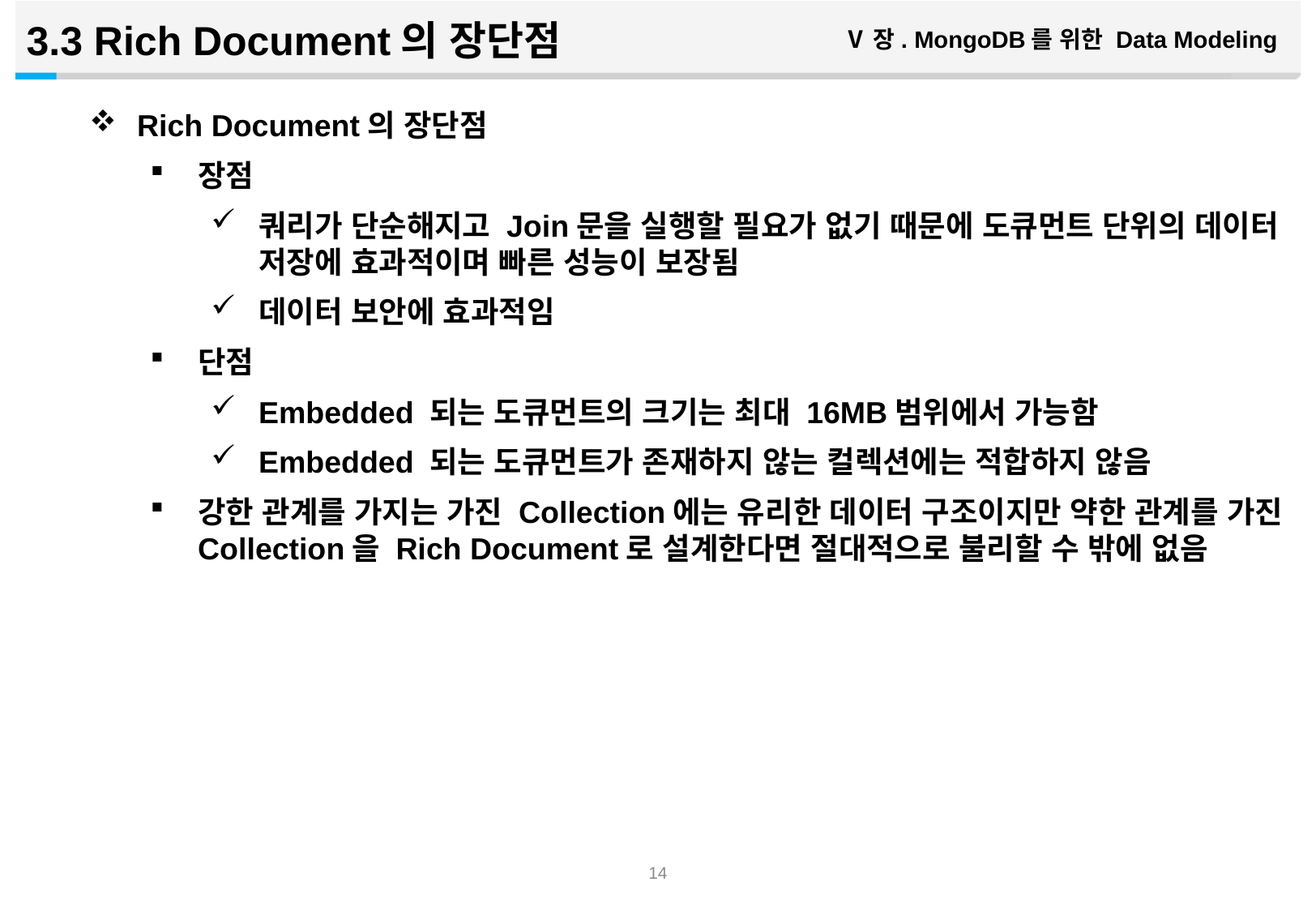

3.3 Rich Document의 장단점
Ⅴ장. MongoDB를 위한 Data Modeling
Rich Document의 장단점
장점
쿼리가 단순해지고 Join문을 실행할 필요가 없기 때문에 도큐먼트 단위의 데이터 저장에 효과적이며 빠른 성능이 보장됨
데이터 보안에 효과적임
단점
Embedded 되는 도큐먼트의 크기는 최대 16MB범위에서 가능함
Embedded 되는 도큐먼트가 존재하지 않는 컬렉션에는 적합하지 않음
강한 관계를 가지는 가진 Collection에는 유리한 데이터 구조이지만 약한 관계를 가진 Collection을 Rich Document로 설계한다면 절대적으로 불리할 수 밖에 없음

14